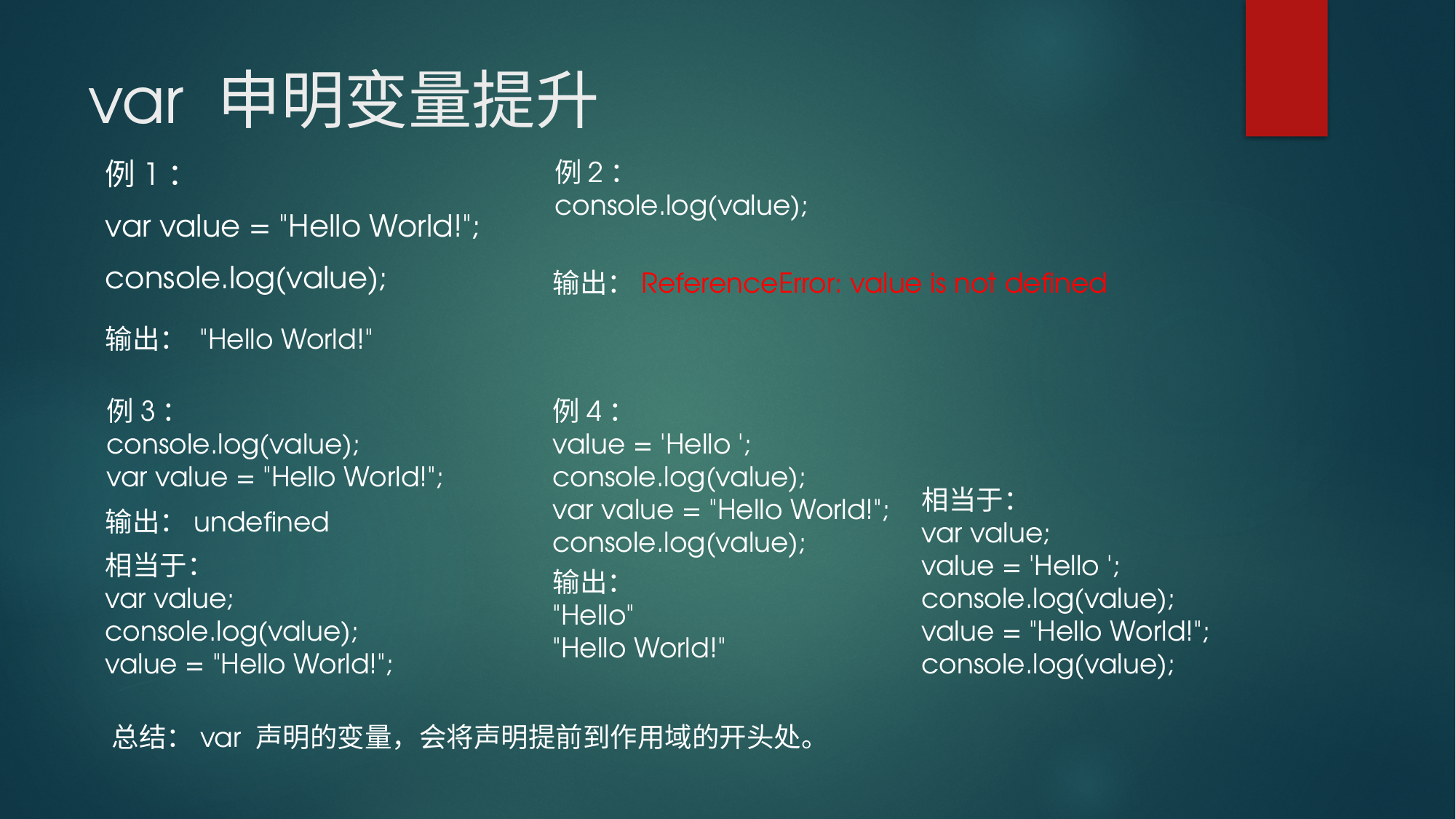

# var 申明变量提升
例1：
var value = "Hello World!";
console.log(value);

例2：
console.log(value);

输出：ReferenceError: value is not defined
输出： "Hello World!"
例3：
console.log(value);
var value = "Hello World!";

例4：
value = 'Hello ';
console.log(value);
var value = "Hello World!";
console.log(value);

相当于：
var value;
value = 'Hello ';
console.log(value);
value = "Hello World!";
console.log(value);
输出：undefined
相当于：
var value;
console.log(value);
value = "Hello World!";
输出：
"Hello"
"Hello World!"
总结：var 声明的变量，会将声明提前到作用域的开头处。